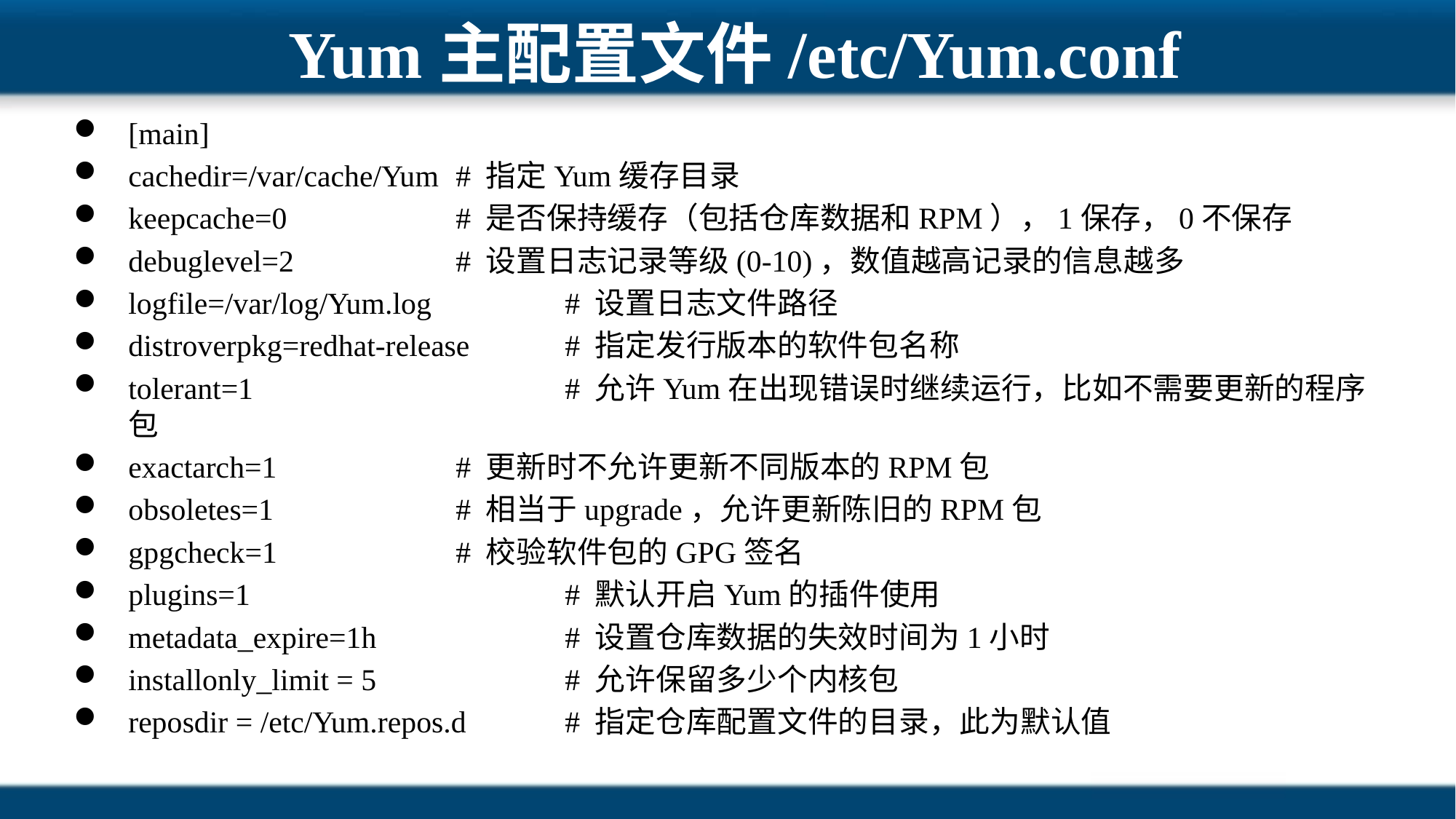

# Yum主配置文件/etc/Yum.conf
[main]
cachedir=/var/cache/Yum	# 指定Yum缓存目录
keepcache=0		# 是否保持缓存（包括仓库数据和RPM），1保存，0不保存
debuglevel=2		# 设置日志记录等级(0-10)，数值越高记录的信息越多
logfile=/var/log/Yum.log		# 设置日志文件路径
distroverpkg=redhat-release	# 指定发行版本的软件包名称
tolerant=1			# 允许Yum在出现错误时继续运行，比如不需要更新的程序包
exactarch=1		# 更新时不允许更新不同版本的RPM包
obsoletes=1		# 相当于upgrade，允许更新陈旧的RPM包
gpgcheck=1		# 校验软件包的GPG签名
plugins=1			# 默认开启Yum的插件使用
metadata_expire=1h		# 设置仓库数据的失效时间为1小时
installonly_limit = 5		# 允许保留多少个内核包
reposdir = /etc/Yum.repos.d	# 指定仓库配置文件的目录，此为默认值